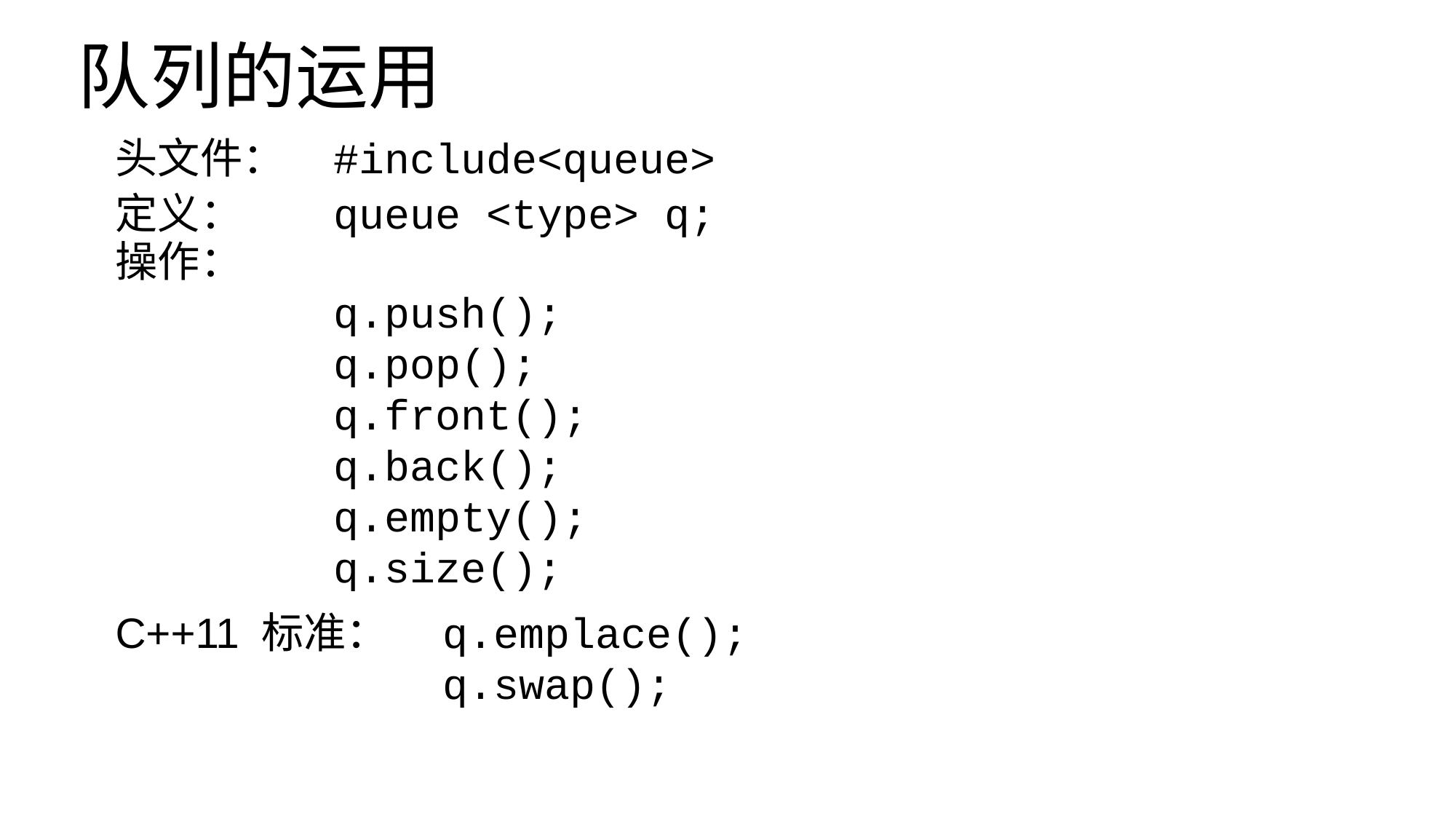

队列的运用
头文件：	#include<queue>
定义：	queue <type> q;
操作：
q.push();
q.pop();
q.front();
q.back();
q.empty();
q.size();
C++11 标准：	q.emplace();
			q.swap();